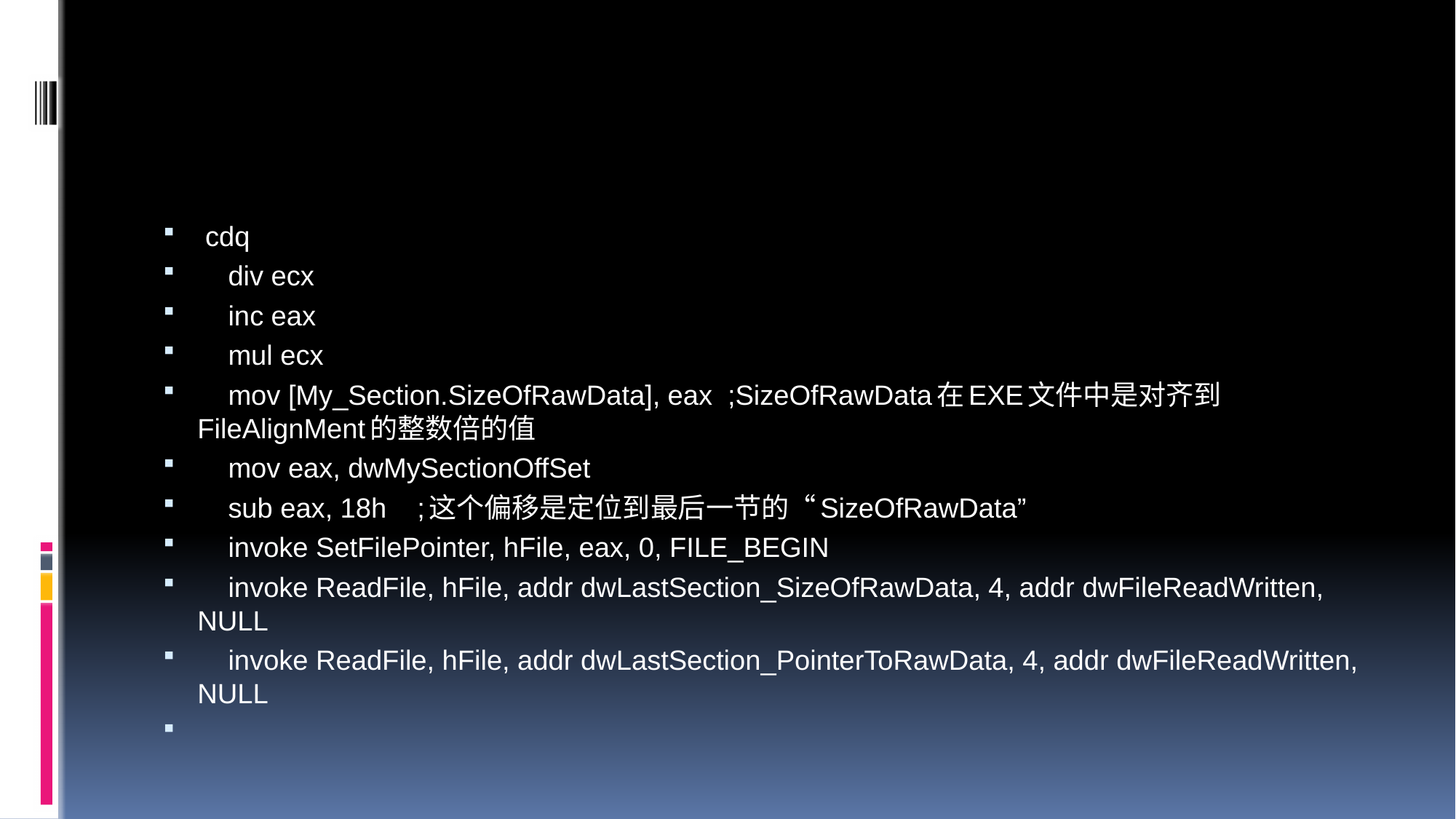

#
 cdq
    div ecx
    inc eax
    mul ecx
    mov [My_Section.SizeOfRawData], eax  ;SizeOfRawData在EXE文件中是对齐到FileAlignMent的整数倍的值
    mov eax, dwMySectionOffSet
    sub eax, 18h    ;这个偏移是定位到最后一节的“SizeOfRawData”
    invoke SetFilePointer, hFile, eax, 0, FILE_BEGIN
    invoke ReadFile, hFile, addr dwLastSection_SizeOfRawData, 4, addr dwFileReadWritten, NULL
    invoke ReadFile, hFile, addr dwLastSection_PointerToRawData, 4, addr dwFileReadWritten, NULL